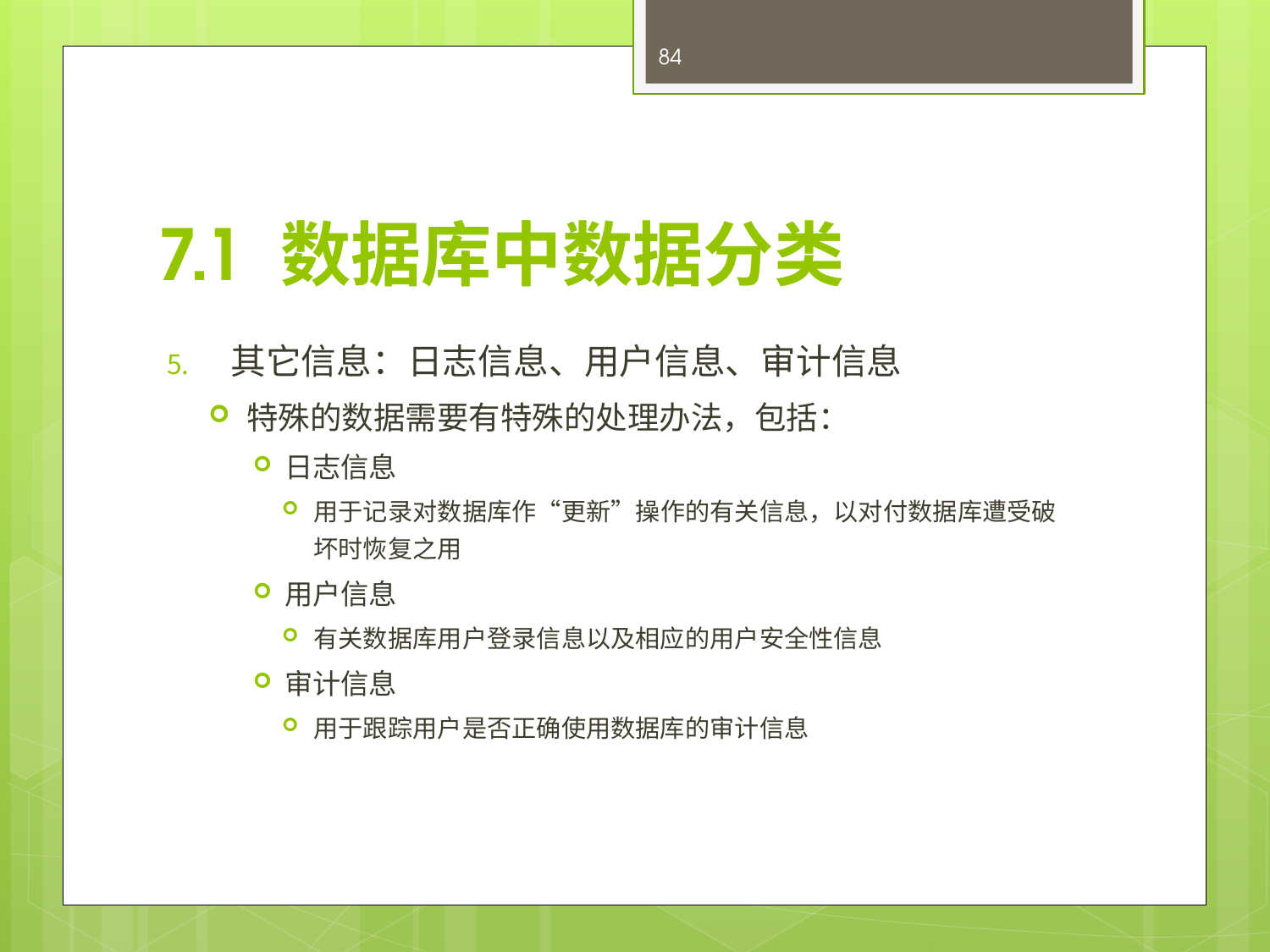

84
# 7.1 数据库中数据分类
其它信息：日志信息、用户信息、审计信息
特殊的数据需要有特殊的处理办法，包括：
日志信息
用于记录对数据库作“更新”操作的有关信息，以对付数据库遭受破坏时恢复之用
用户信息
有关数据库用户登录信息以及相应的用户安全性信息
审计信息
用于跟踪用户是否正确使用数据库的审计信息